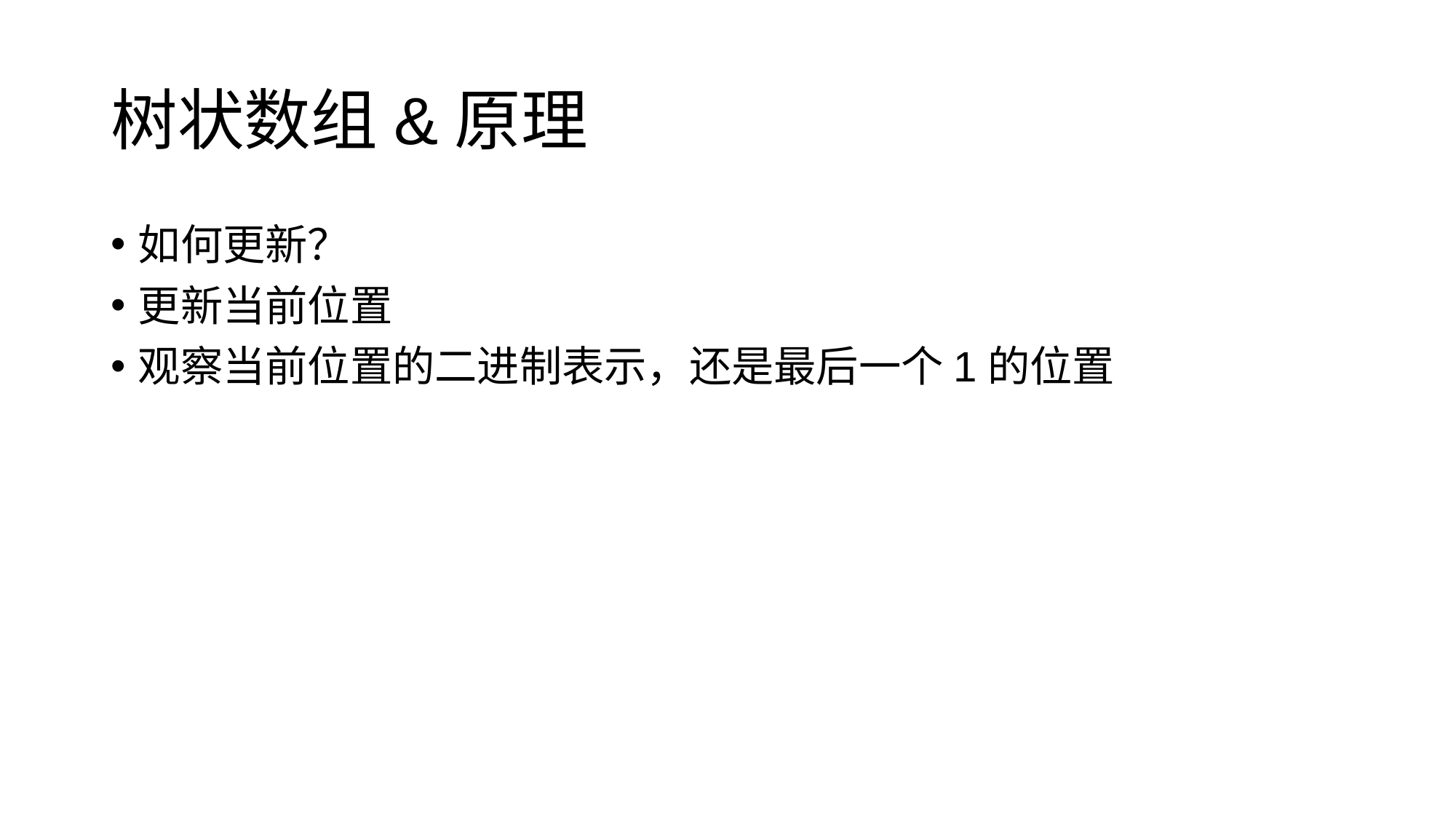

# 树状数组&原理
如何更新？
更新当前位置
观察当前位置的二进制表示，还是最后一个1的位置